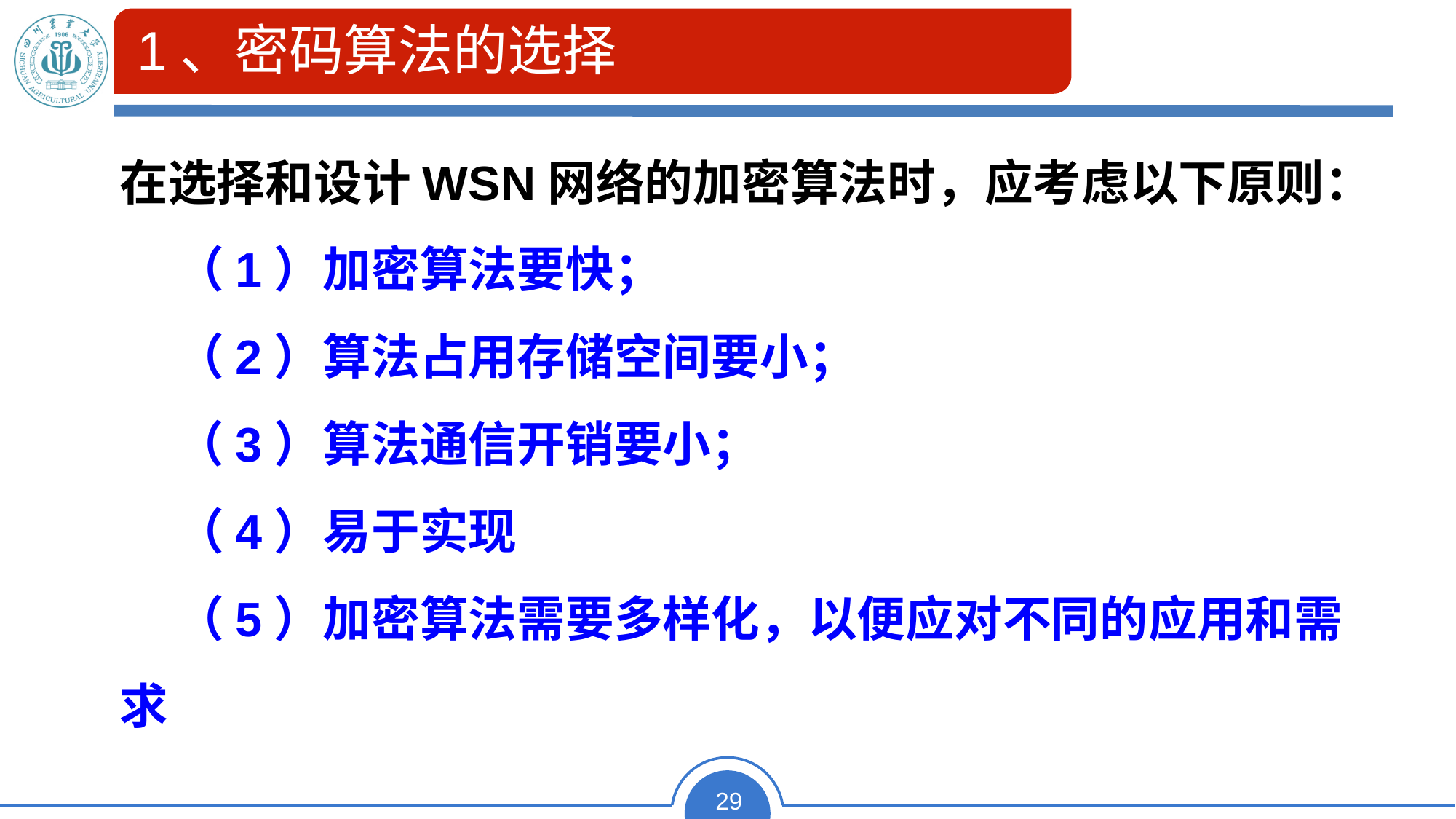

# 1、密码算法的选择
在选择和设计WSN网络的加密算法时，应考虑以下原则：
    （1）加密算法要快；
    （2）算法占用存储空间要小；
    （3）算法通信开销要小；
    （4）易于实现
    （5）加密算法需要多样化，以便应对不同的应用和需求